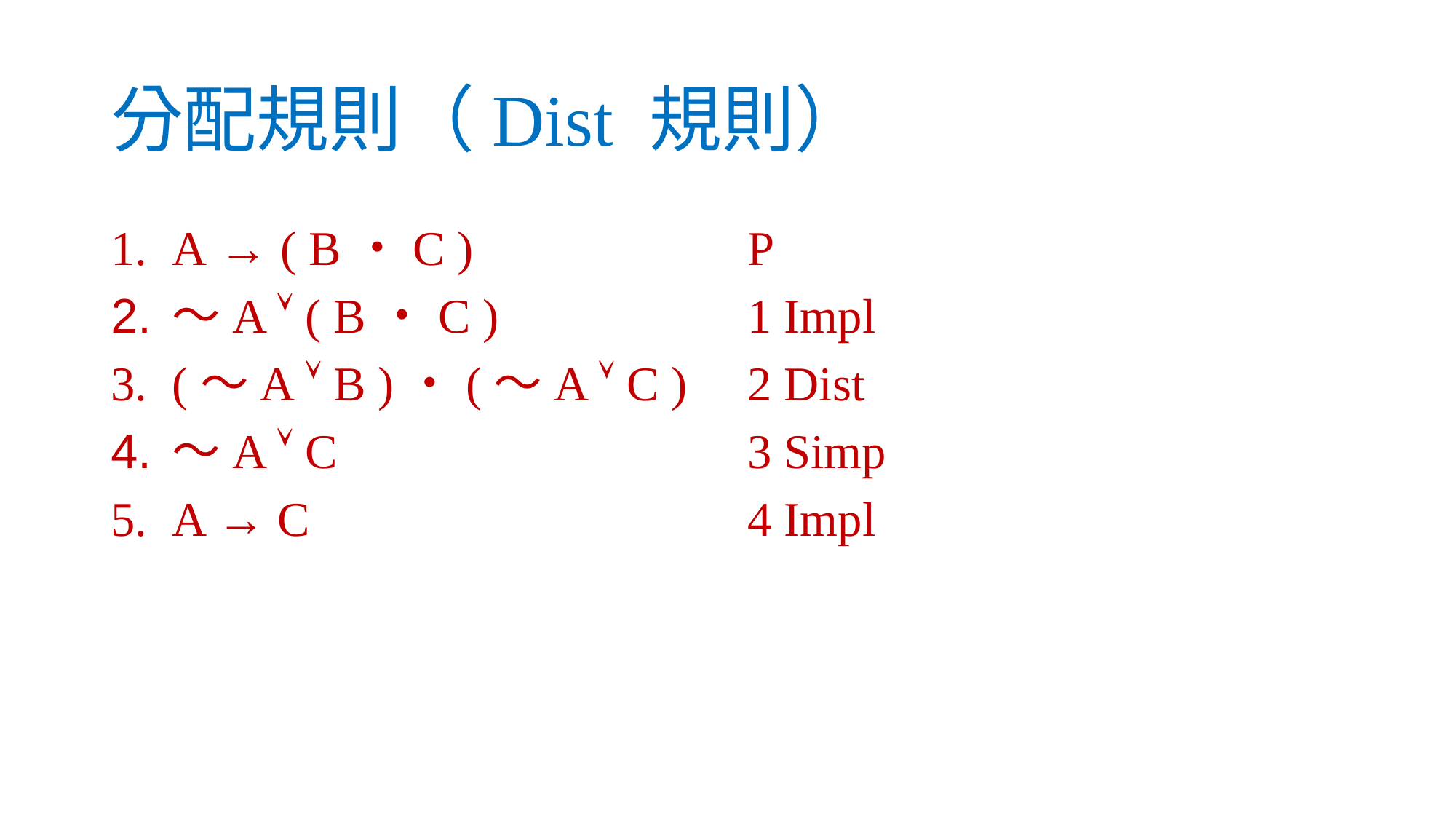

# 分配規則（Dist 規則）
A → ( B・C )
～A ∨ ( B・C )
(～A ∨ B )・(～A ∨ C )
～A ∨ C
A → C
P
1 Impl
2 Dist
3 Simp
4 Impl